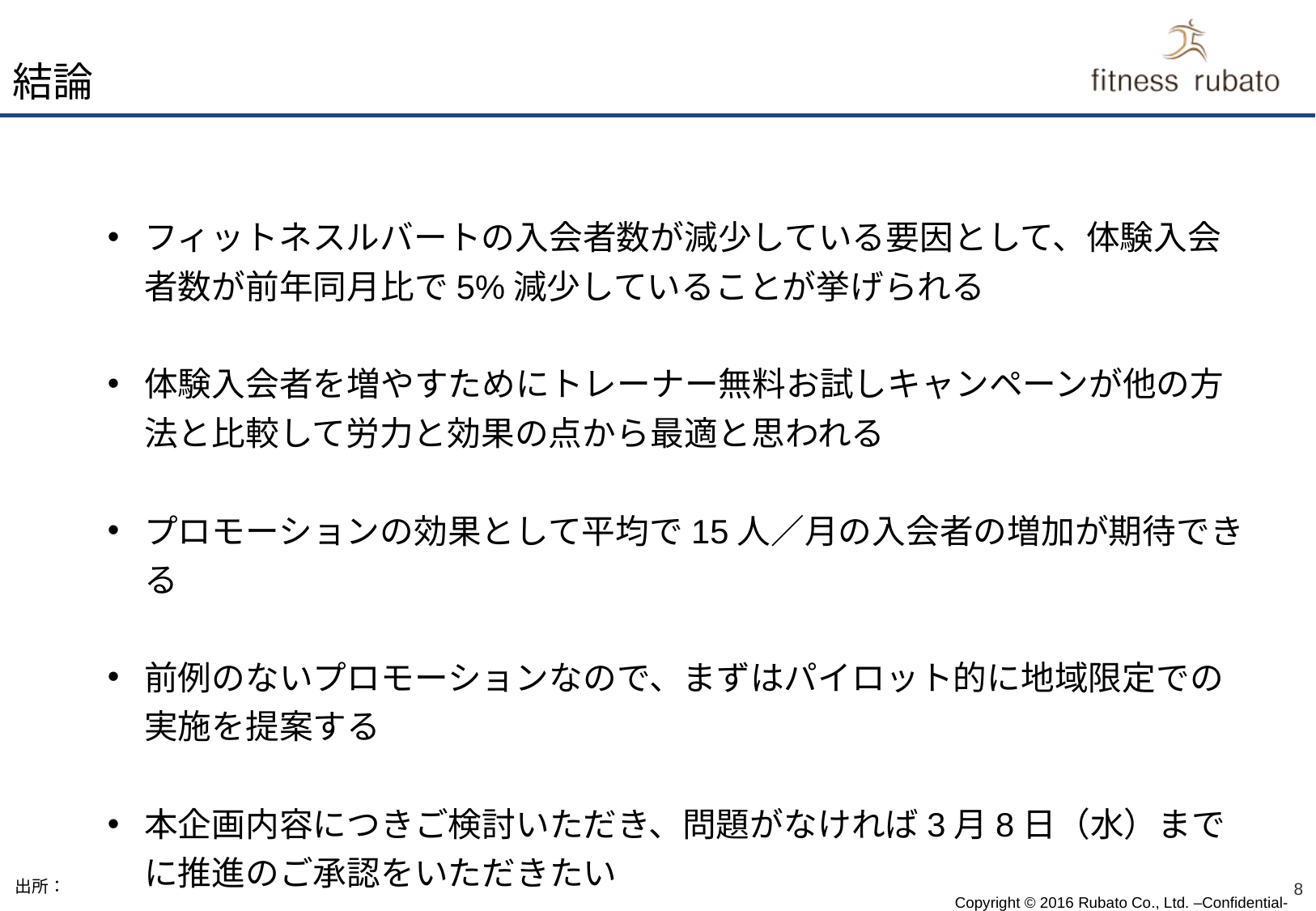

# 結論

フィットネスルバートの入会者数が減少している要因として、体験入会者数が前年同月比で5%減少していることが挙げられる

体験入会者を増やすためにトレーナー無料お試しキャンペーンが他の方法と比較して労力と効果の点から最適と思われる

プロモーションの効果として平均で15人／月の入会者の増加が期待できる

前例のないプロモーションなので、まずはパイロット的に地域限定での実施を提案する

本企画内容につきご検討いただき、問題がなければ3月8日（水）までに推進のご承認をいただきたい
出所：
8